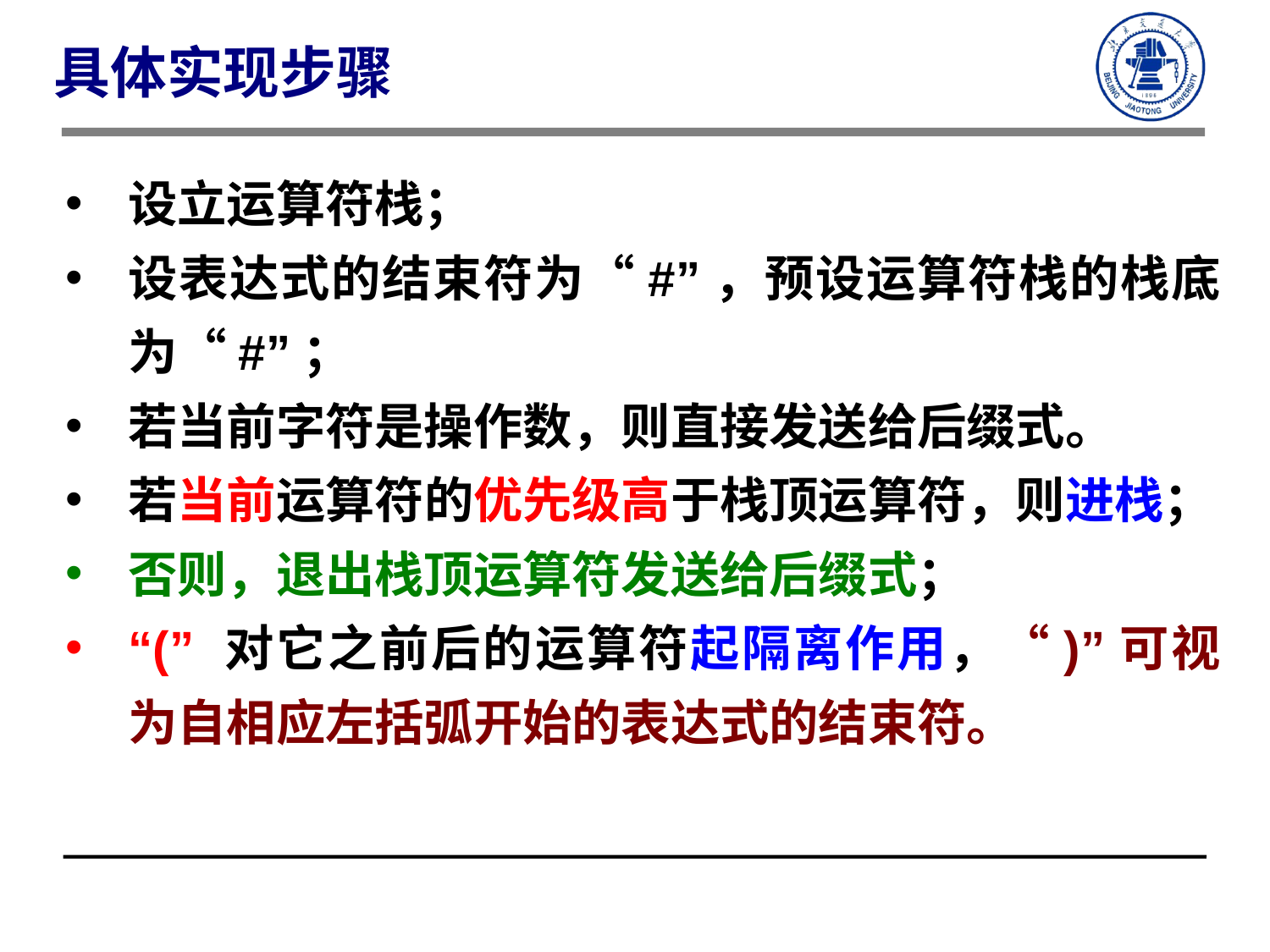

具体实现步骤
设立运算符栈；
设表达式的结束符为“#”，预设运算符栈的栈底为“#”；
若当前字符是操作数，则直接发送给后缀式。
若当前运算符的优先级高于栈顶运算符，则进栈；
否则，退出栈顶运算符发送给后缀式；
“(” 对它之前后的运算符起隔离作用，“)”可视为自相应左括弧开始的表达式的结束符。